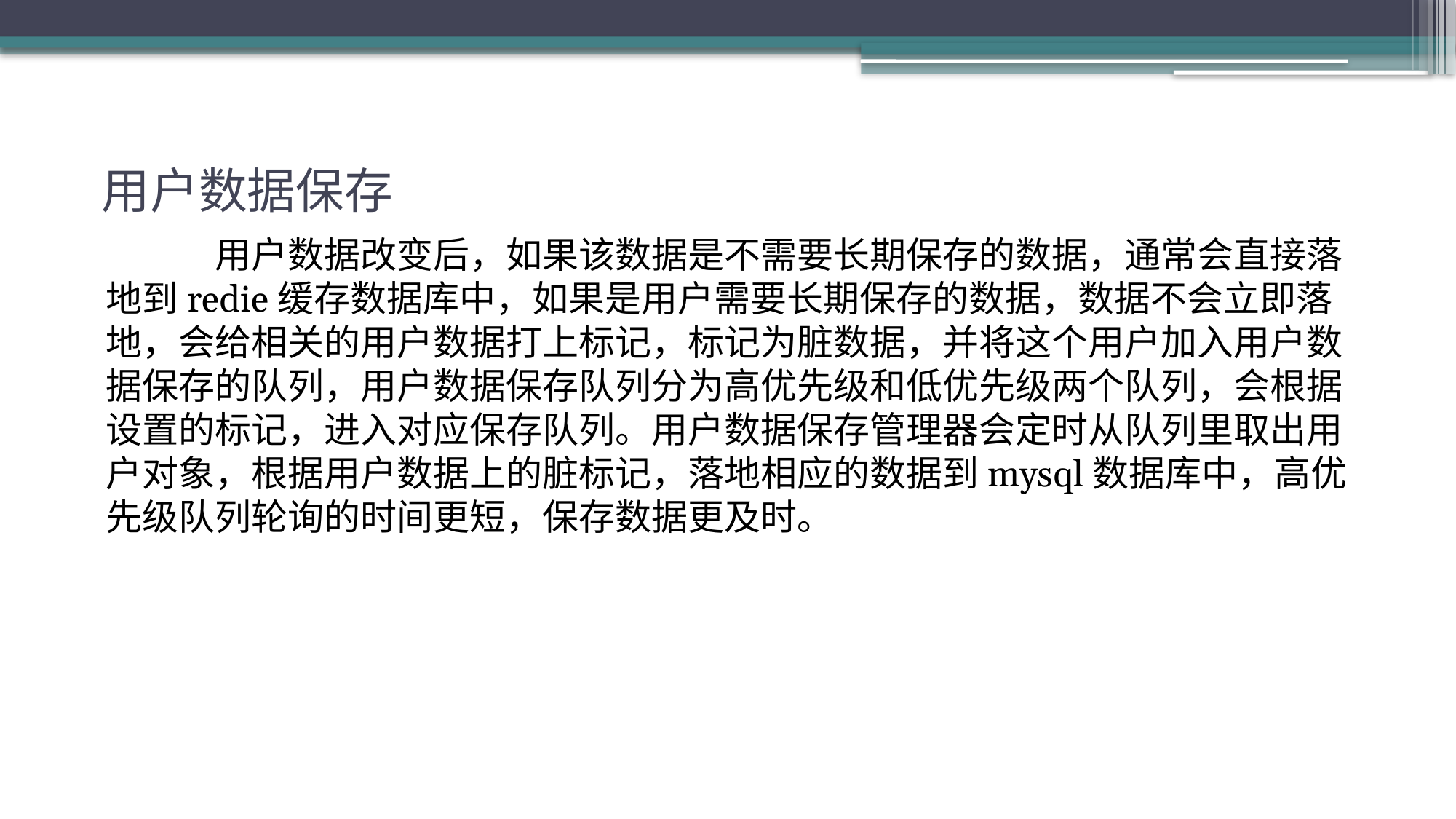

用户数据保存
	用户数据改变后，如果该数据是不需要长期保存的数据，通常会直接落地到redie缓存数据库中，如果是用户需要长期保存的数据，数据不会立即落地，会给相关的用户数据打上标记，标记为脏数据，并将这个用户加入用户数据保存的队列，用户数据保存队列分为高优先级和低优先级两个队列，会根据设置的标记，进入对应保存队列。用户数据保存管理器会定时从队列里取出用户对象，根据用户数据上的脏标记，落地相应的数据到mysql数据库中，高优先级队列轮询的时间更短，保存数据更及时。